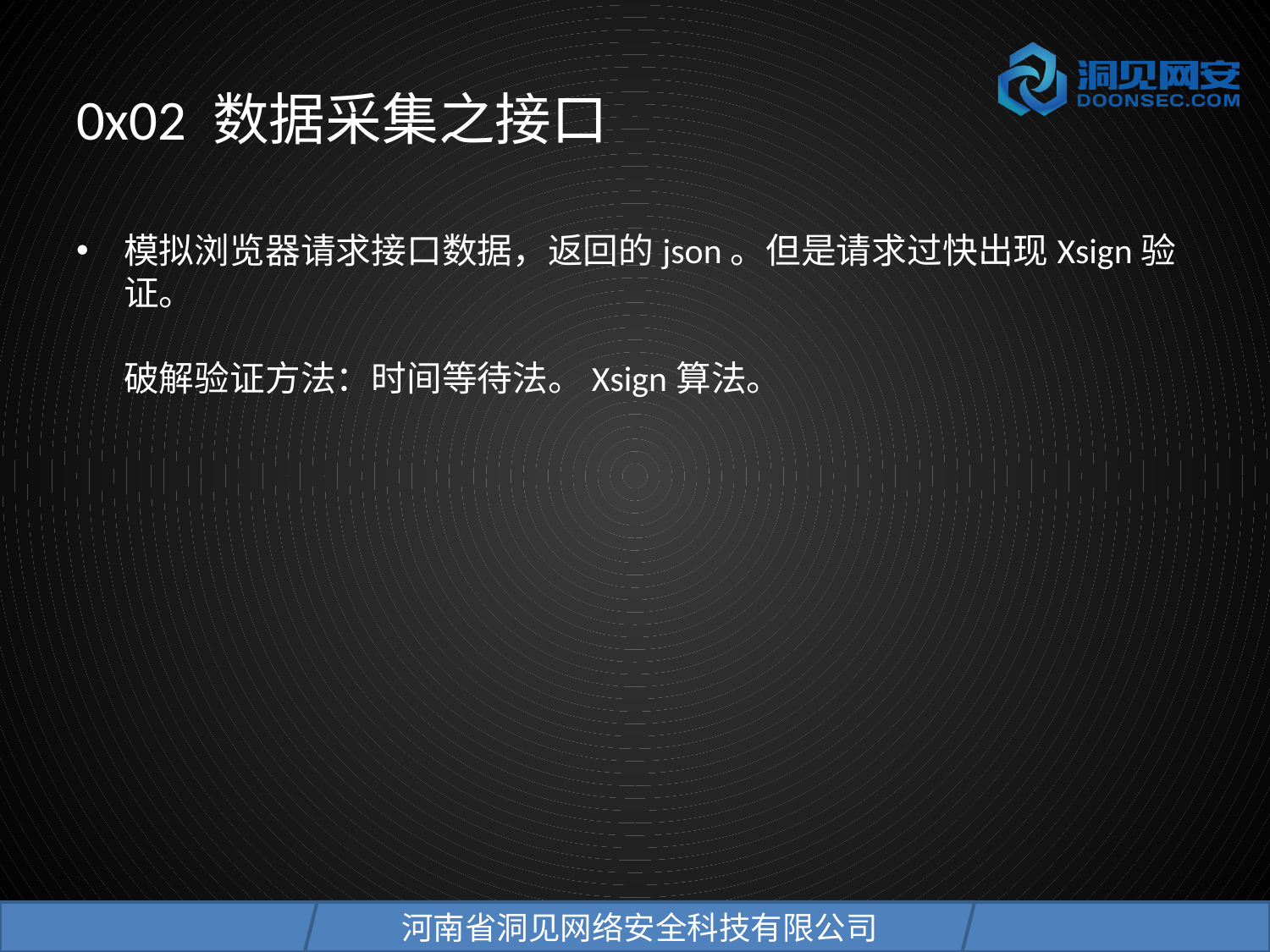

# 0x02 数据采集之接口
模拟浏览器请求接口数据，返回的json。但是请求过快出现Xsign验证。
破解验证方法：时间等待法。Xsign算法。